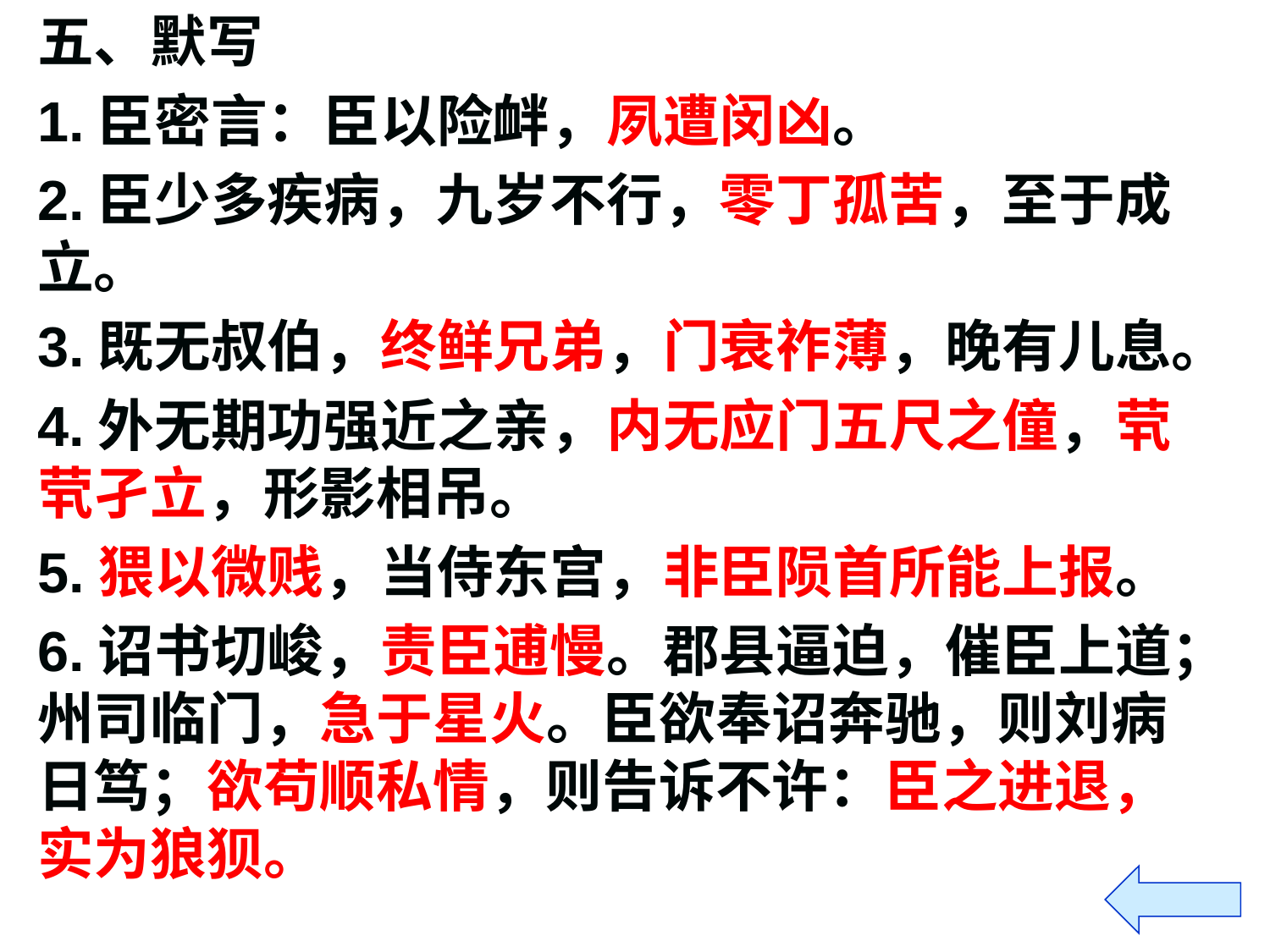

五、默写
1.臣密言：臣以险衅，夙遭闵凶。
2.臣少多疾病，九岁不行，零丁孤苦，至于成立。
3.既无叔伯，终鲜兄弟，门衰祚薄，晚有儿息。
4.外无期功强近之亲，内无应门五尺之僮，茕茕孑立，形影相吊。
5.猥以微贱，当侍东宫，非臣陨首所能上报。
6.诏书切峻，责臣逋慢。郡县逼迫，催臣上道；州司临门，急于星火。臣欲奉诏奔驰，则刘病日笃；欲苟顺私情，则告诉不许：臣之进退，实为狼狈。